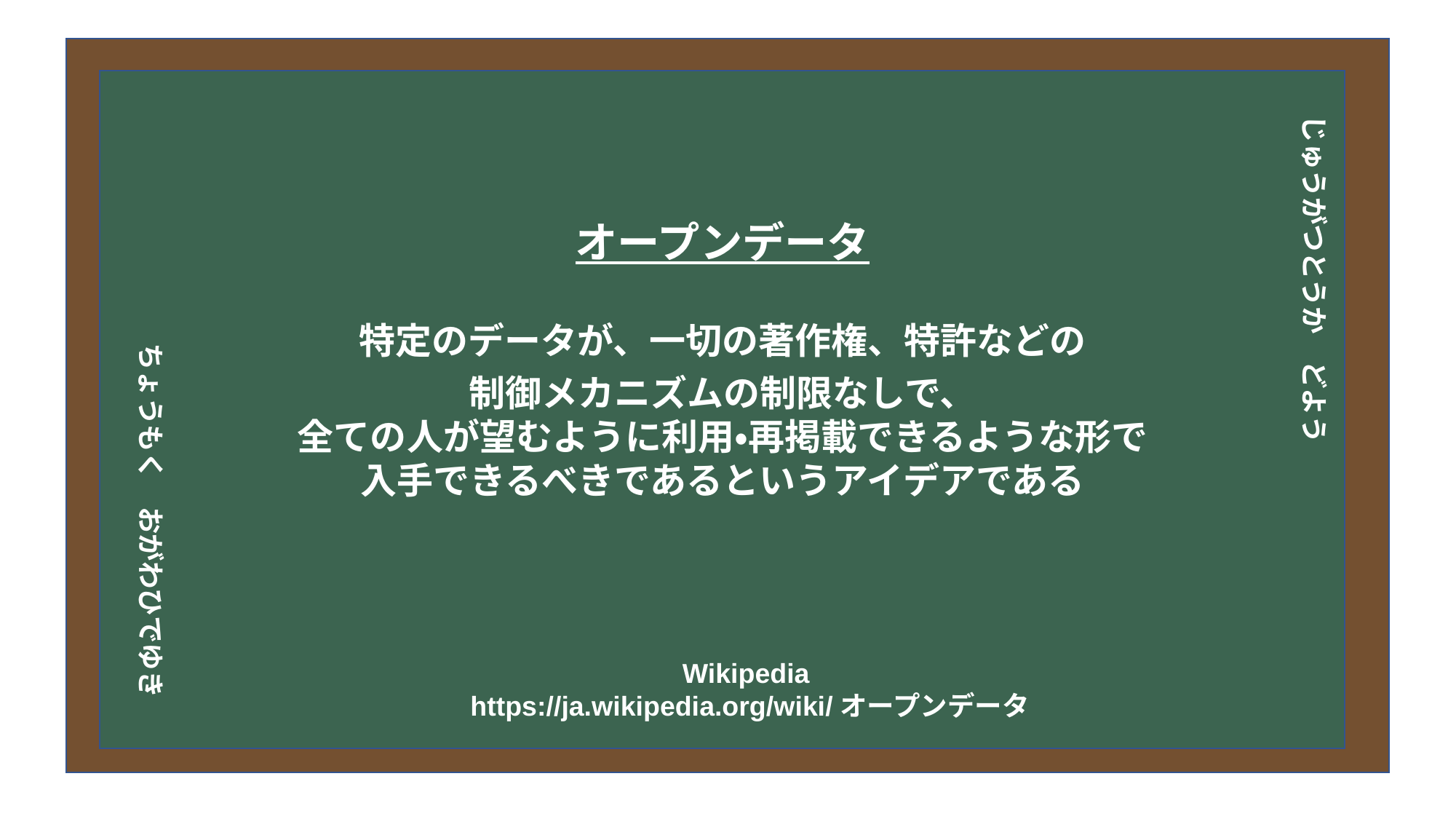

# 今日の目次
オープンデータ

特定のデータが、一切の著作権、特許などの
制御メカニズムの制限なしで、
全ての人が望むように利用・再掲載できるような形で
入手できるべきであるというアイデアである

じゅうがつとうか　どよう

DXについて
中小企業の問題
解決提案
まとめ
ちょうもく　おがわひでゆき
Wikipedia
https://ja.wikipedia.org/wiki/オープンデータ